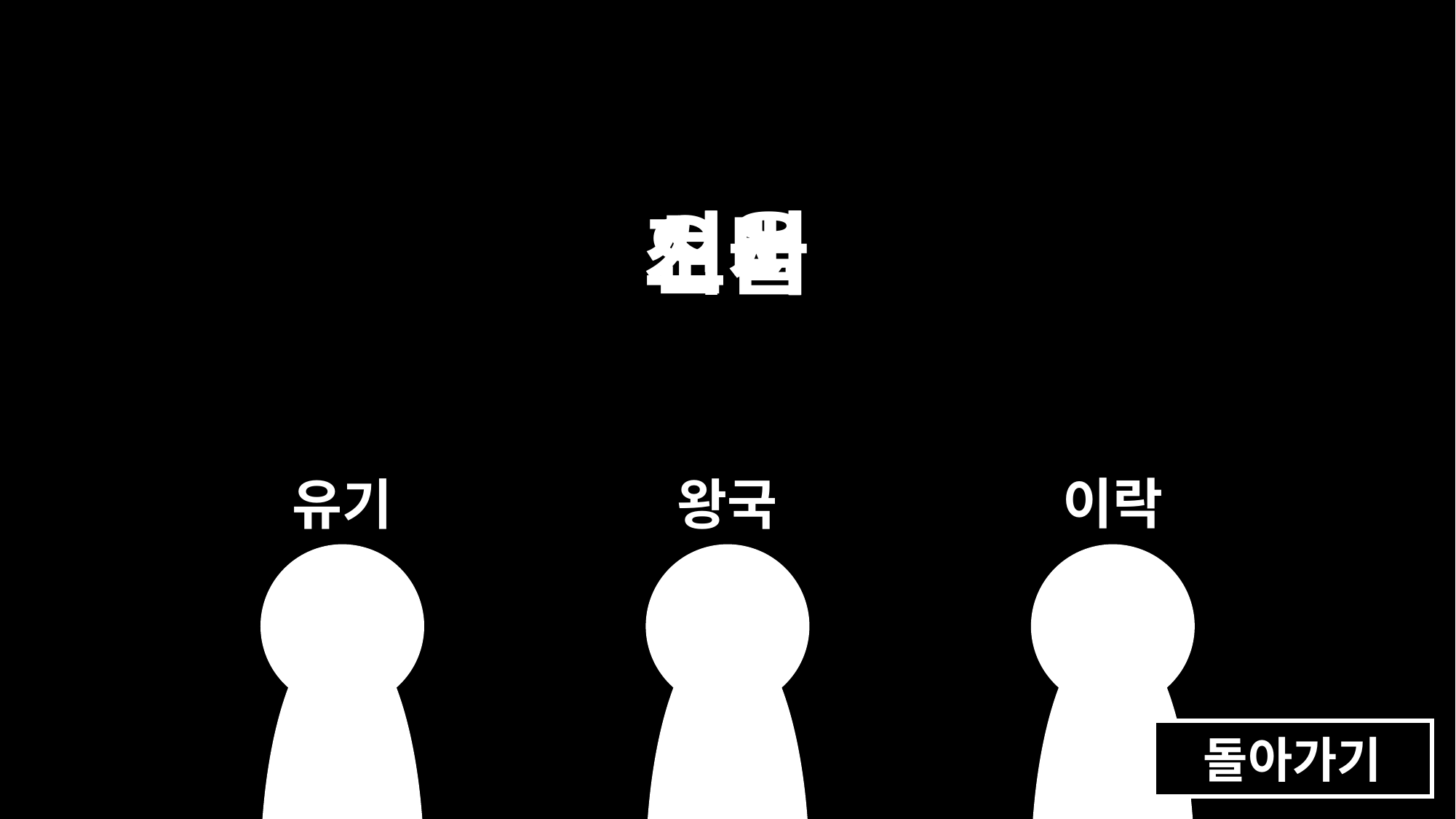

오비
신서
겨울
이락
왕국
유기

돌아가기